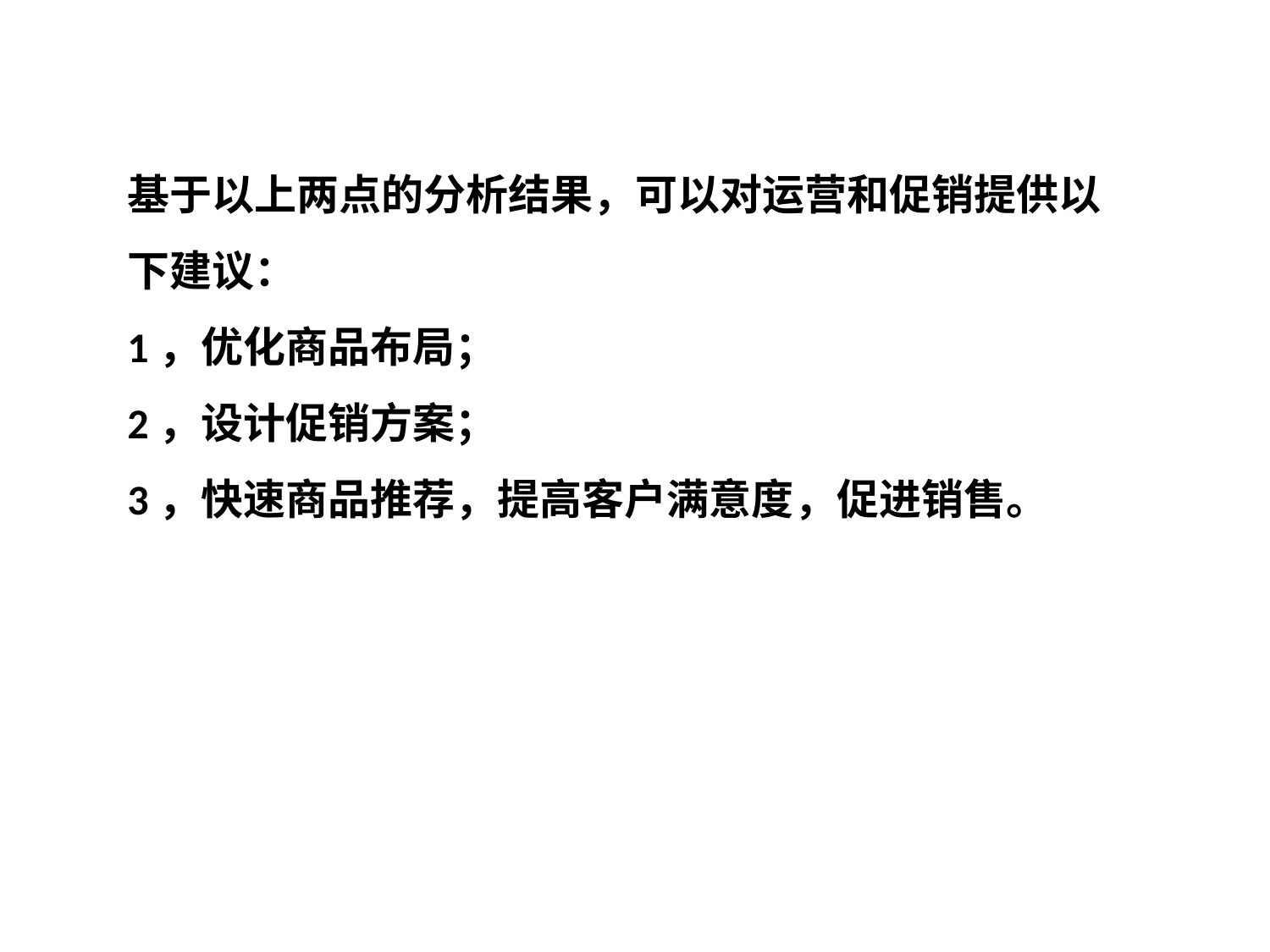

基于以上两点的分析结果，可以对运营和促销提供以下建议：
1，优化商品布局；
2，设计促销方案；
3，快速商品推荐，提高客户满意度，促进销售。